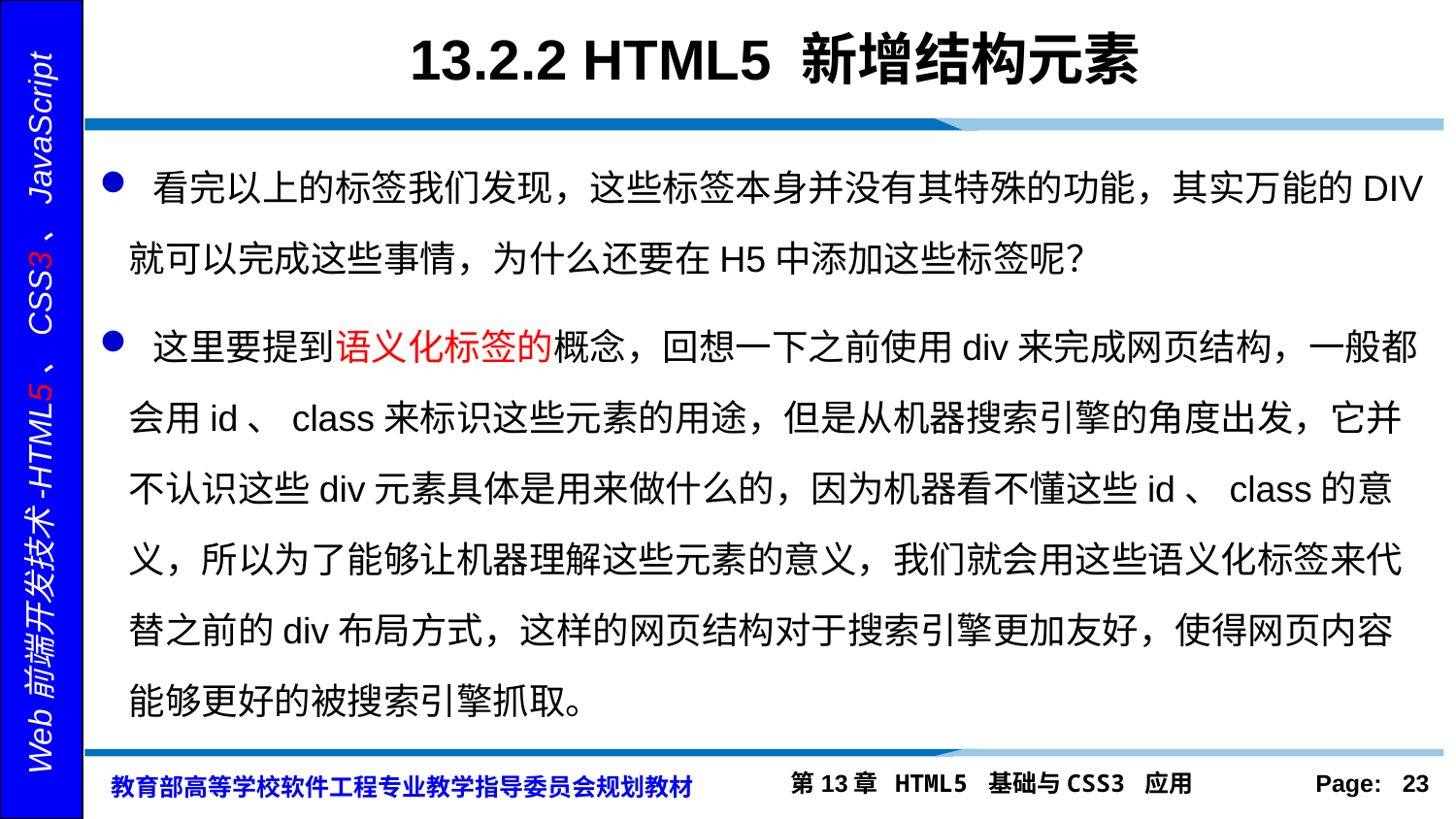

# 13.2.2 HTML5 新增结构元素
 看完以上的标签我们发现，这些标签本身并没有其特殊的功能，其实万能的DIV就可以完成这些事情，为什么还要在H5中添加这些标签呢？
 这里要提到语义化标签的概念，回想一下之前使用div来完成网页结构，一般都会用id、class来标识这些元素的用途，但是从机器搜索引擎的角度出发，它并不认识这些div元素具体是用来做什么的，因为机器看不懂这些id、class的意义，所以为了能够让机器理解这些元素的意义，我们就会用这些语义化标签来代替之前的div布局方式，这样的网页结构对于搜索引擎更加友好，使得网页内容能够更好的被搜索引擎抓取。